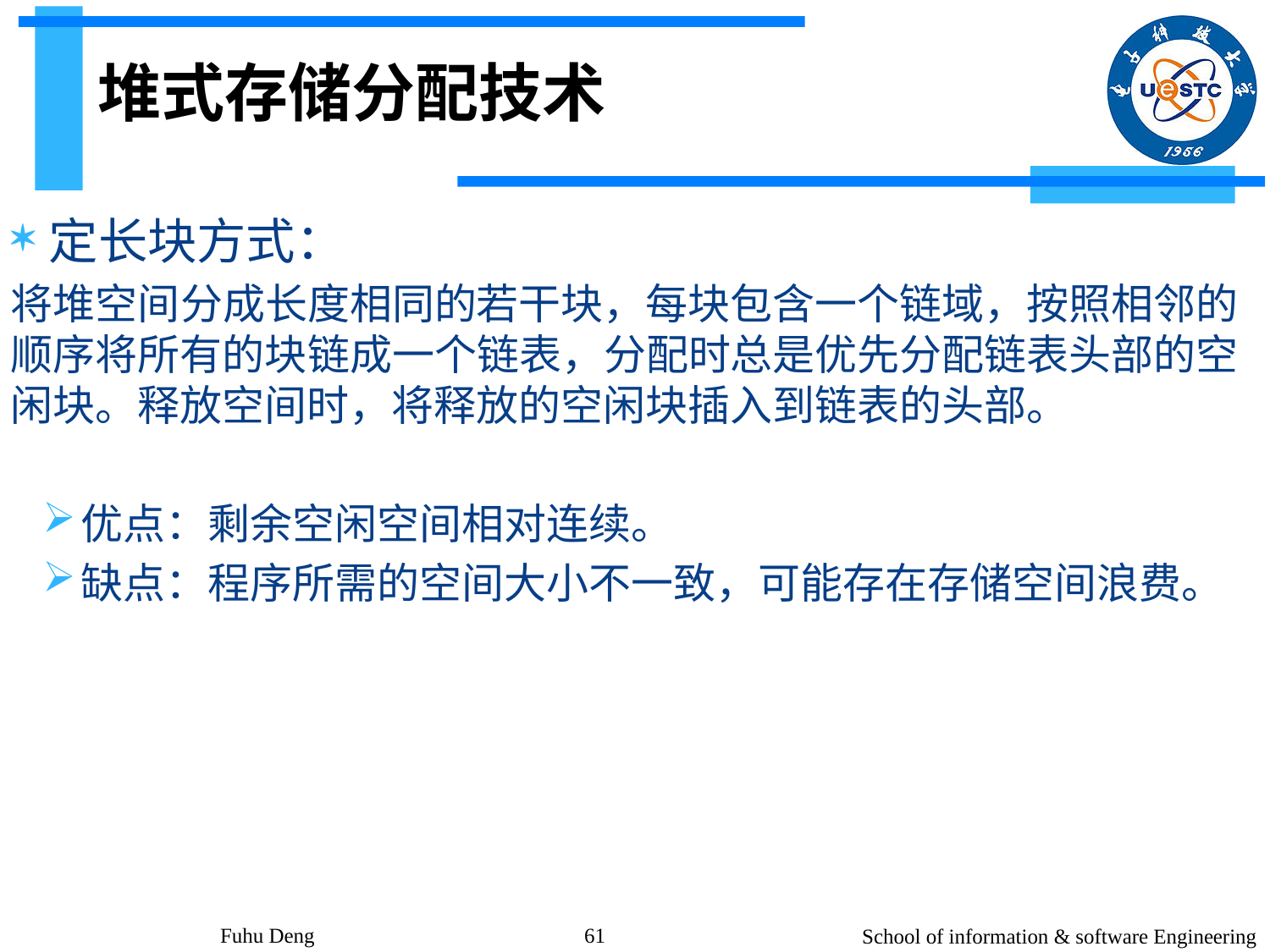

# 堆式存储分配技术
定长块方式：
将堆空间分成长度相同的若干块，每块包含一个链域，按照相邻的顺序将所有的块链成一个链表，分配时总是优先分配链表头部的空闲块。释放空间时，将释放的空闲块插入到链表的头部。

优点：剩余空闲空间相对连续。
缺点：程序所需的空间大小不一致，可能存在存储空间浪费。
Fuhu Deng
61
School of information & software Engineering